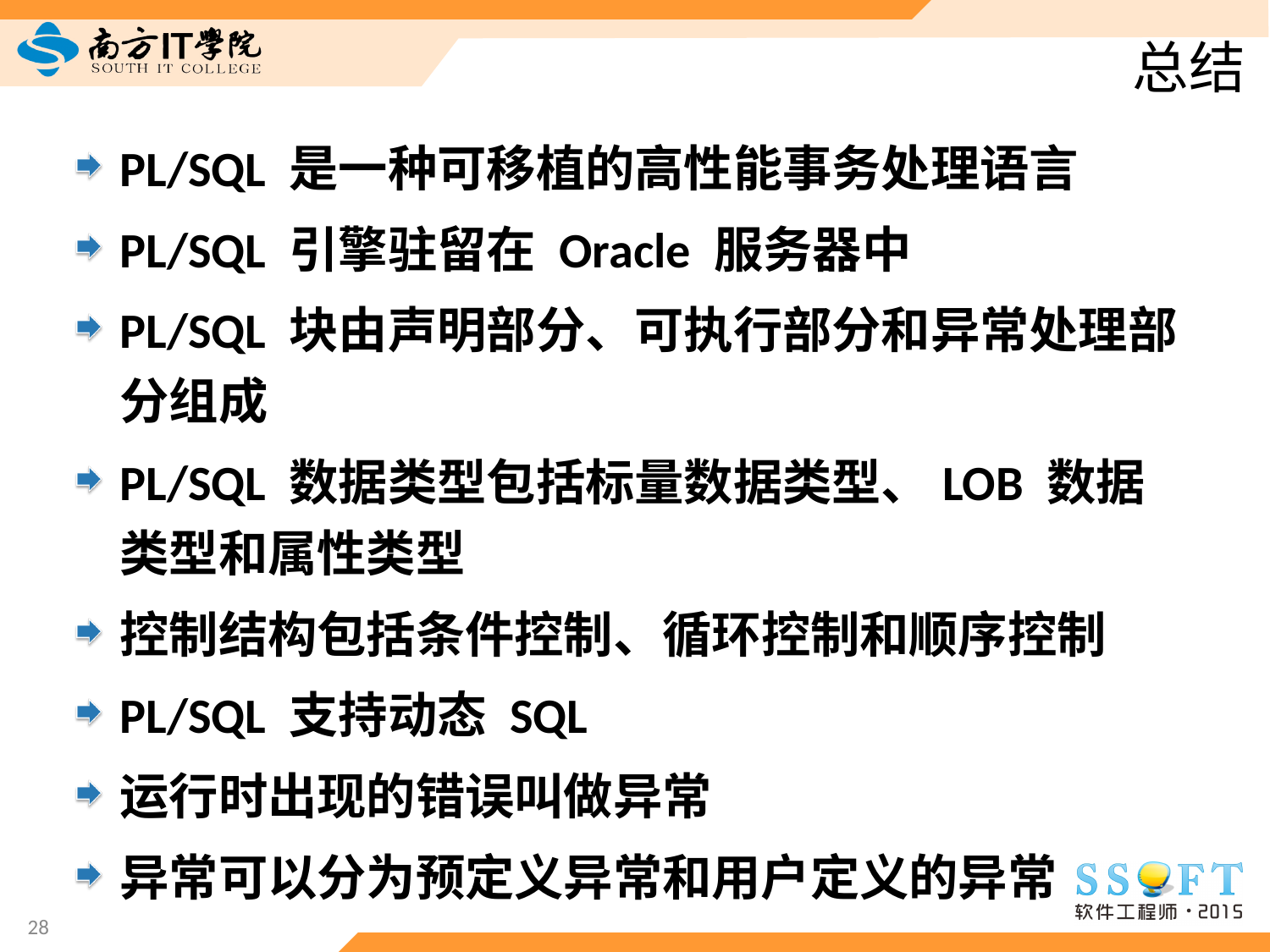

# 总结
PL/SQL 是一种可移植的高性能事务处理语言
PL/SQL 引擎驻留在 Oracle 服务器中
PL/SQL 块由声明部分、可执行部分和异常处理部分组成
PL/SQL 数据类型包括标量数据类型、LOB 数据类型和属性类型
控制结构包括条件控制、循环控制和顺序控制
PL/SQL 支持动态 SQL
运行时出现的错误叫做异常
异常可以分为预定义异常和用户定义的异常
28